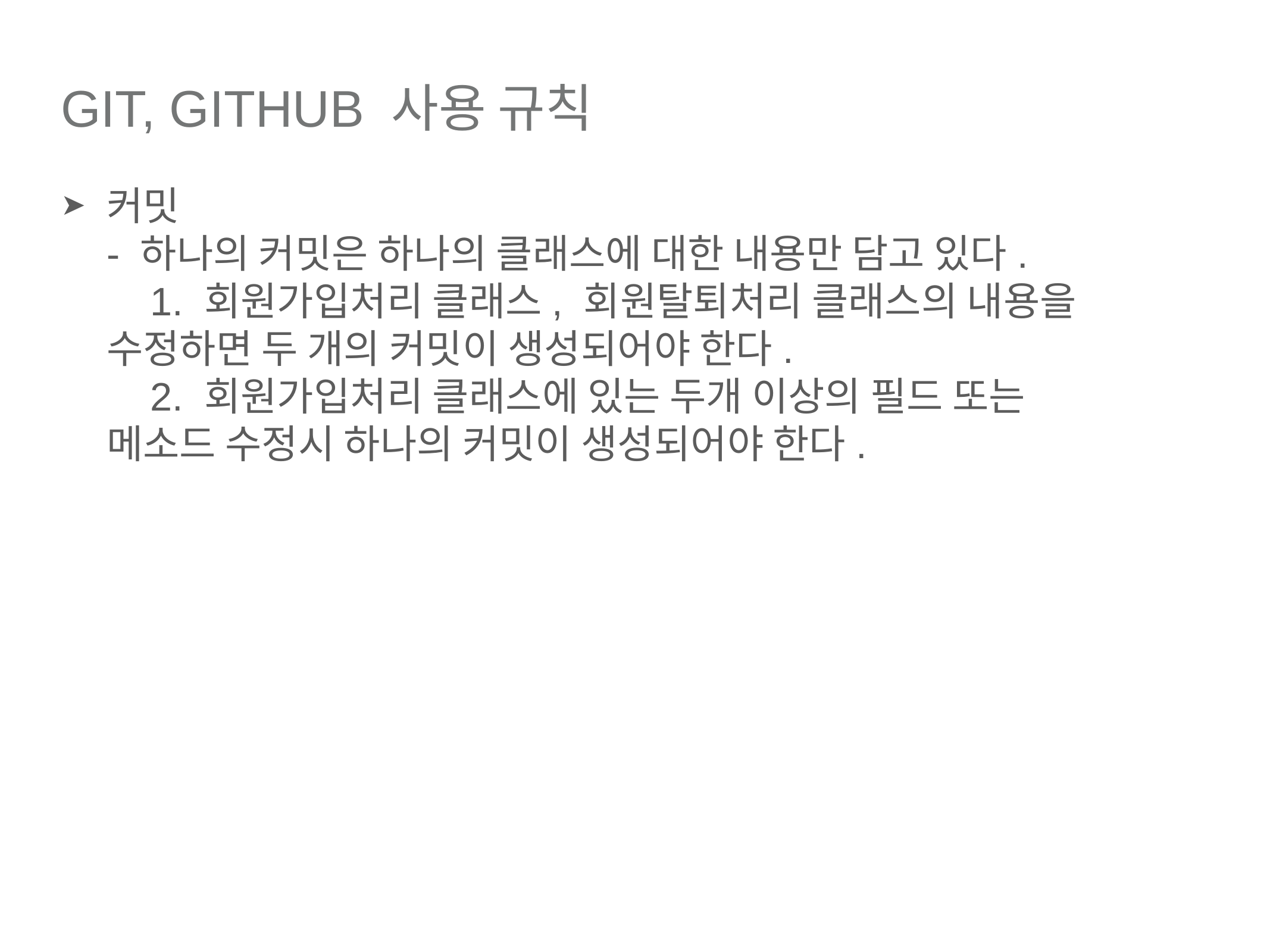

# Git, Github 사용 규칙

커밋
- 하나의 커밋은 하나의 클래스에 대한 내용만 담고 있다.
    1. 회원가입처리 클래스, 회원탈퇴처리 클래스의 내용을     수정하면 두 개의 커밋이 생성되어야 한다.
    2. 회원가입처리 클래스에 있는 두개 이상의 필드 또는
메소드 수정시 하나의 커밋이 생성되어야 한다.